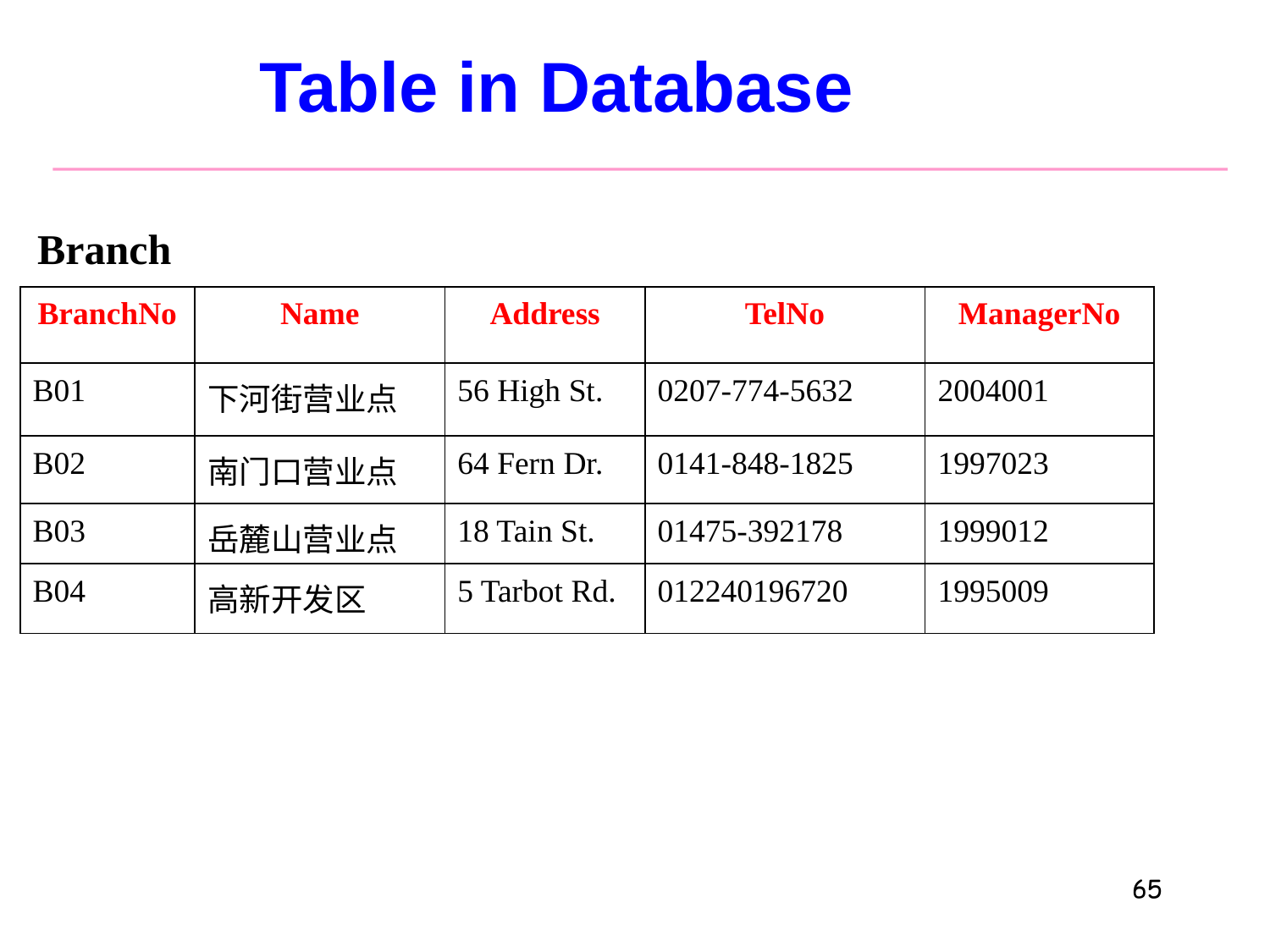

# Table in Database
Branch
| BranchNo | Name | Address | TelNo | ManagerNo |
| --- | --- | --- | --- | --- |
| B01 | 下河街营业点 | 56 High St. | 0207-774-5632 | 2004001 |
| B02 | 南门口营业点 | 64 Fern Dr. | 0141-848-1825 | 1997023 |
| B03 | 岳麓山营业点 | 18 Tain St. | 01475-392178 | 1999012 |
| B04 | 高新开发区 | 5 Tarbot Rd. | 012240196720 | 1995009 |
65